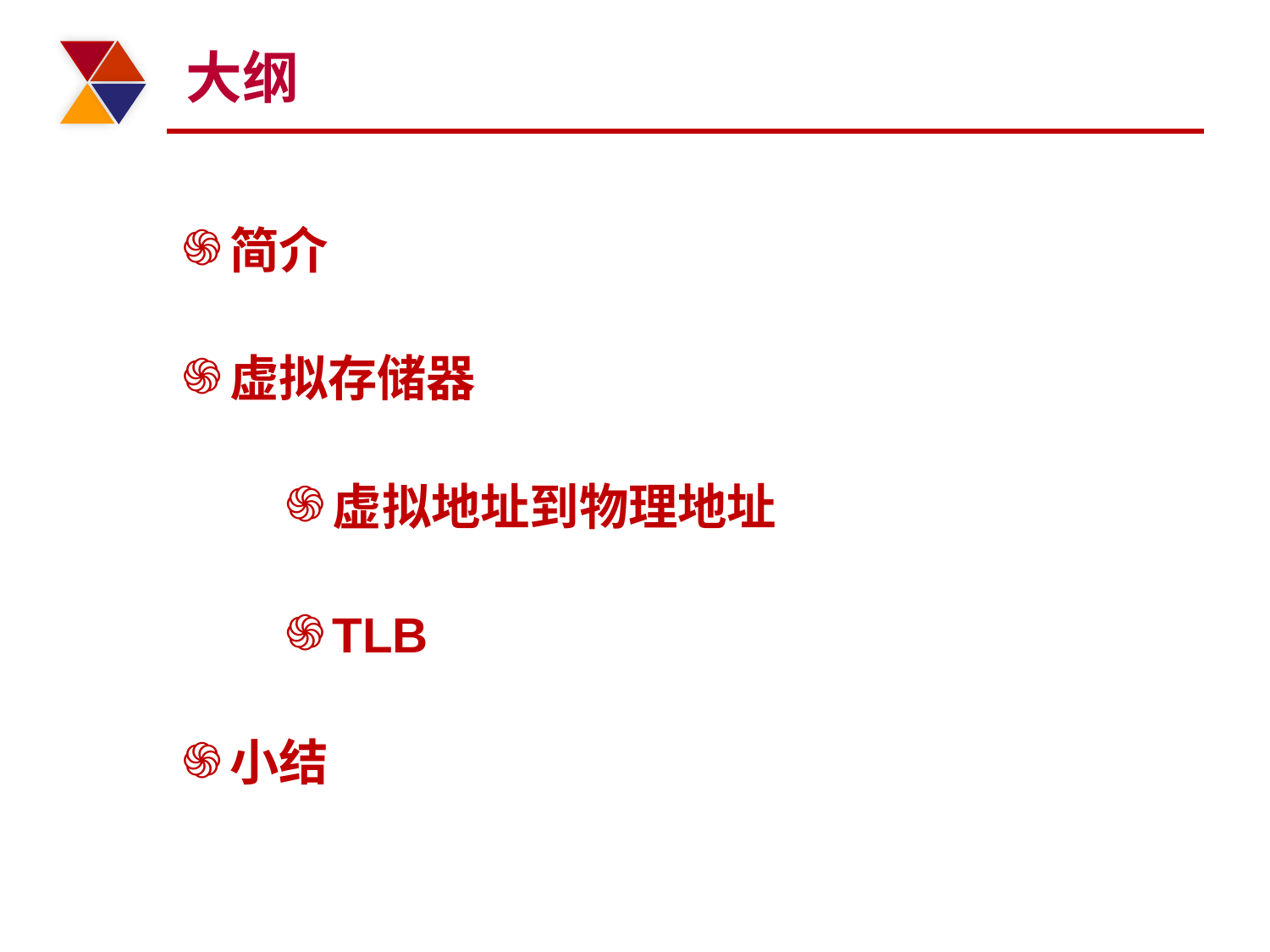

# 大纲
简介
虚拟存储器
虚拟地址到物理地址
TLB
小结